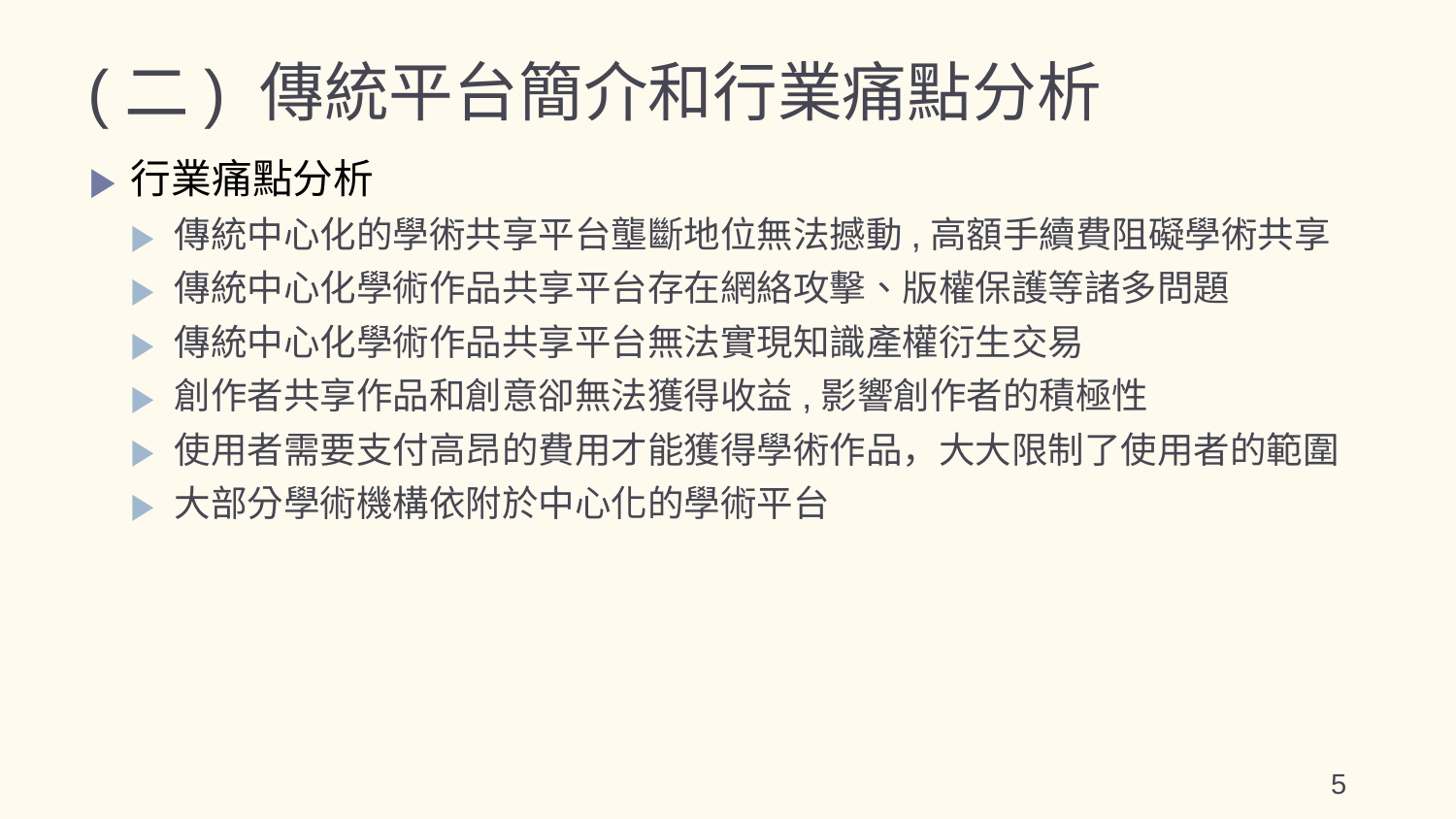

# (二) 傳統平台簡介和行業痛點分析
行業痛點分析
傳統中心化的學術共享平台壟斷地位無法撼動,高額手續費阻礙學術共享
傳統中心化學術作品共享平台存在網絡攻擊、版權保護等諸多問題
傳統中心化學術作品共享平台無法實現知識產權衍生交易
創作者共享作品和創意卻無法獲得收益,影響創作者的積極性
使用者需要支付高昂的費用才能獲得學術作品，大大限制了使用者的範圍
大部分學術機構依附於中心化的學術平台

5